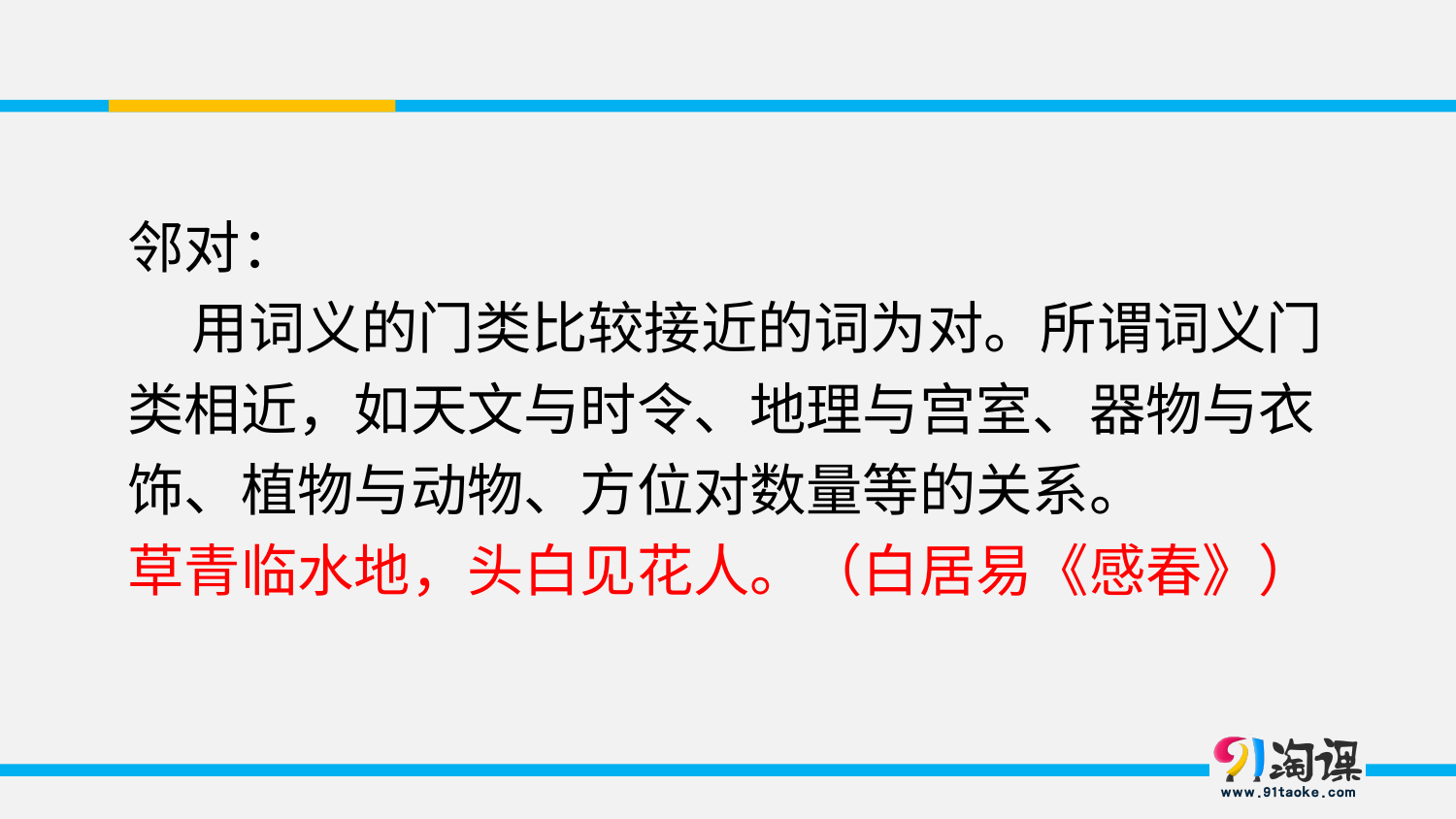

邻对：
    用词义的门类比较接近的词为对。所谓词义门类相近，如天文与时令、地理与宫室、器物与衣饰、植物与动物、方位对数量等的关系。
草青临水地，头白见花人。（白居易《感春》）